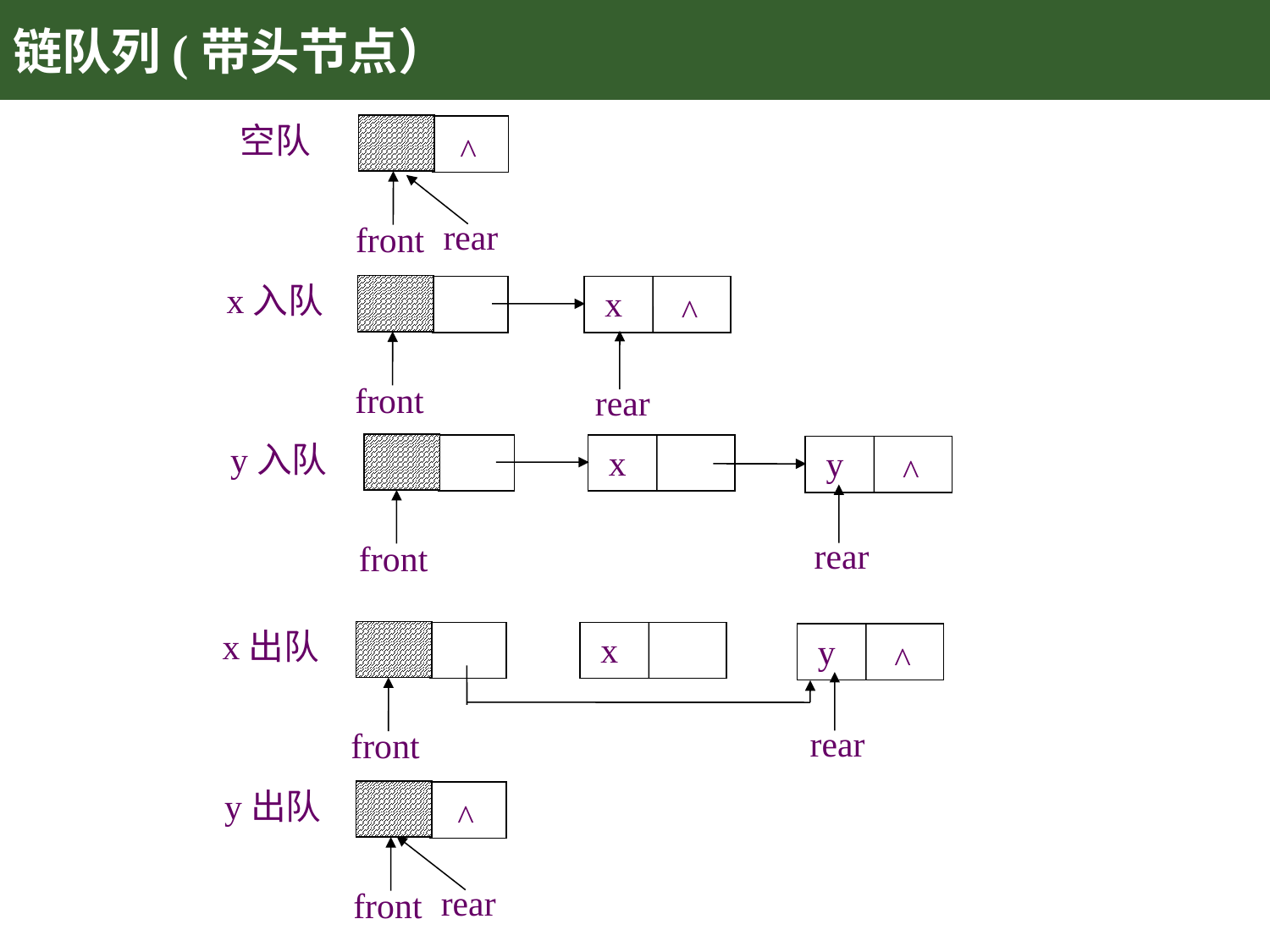

# 链队列(带头节点）
空队

rear
front
^
x入队

x

^

front
rear
y入队

x

y

^

rear
front
x出队

x

y

^

rear
front
y出队

rear
front
^